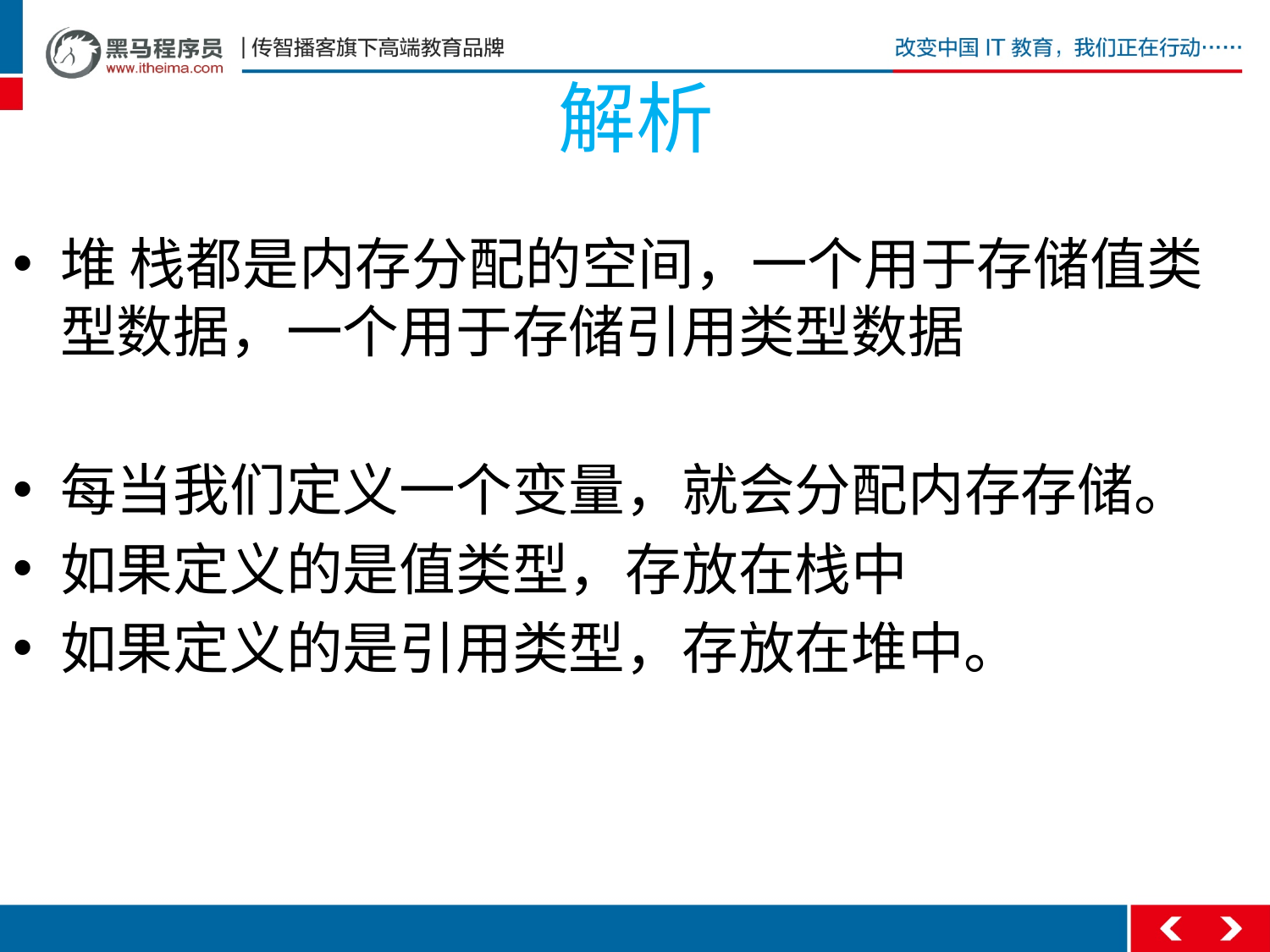

# 解析
堆 栈都是内存分配的空间，一个用于存储值类型数据，一个用于存储引用类型数据

每当我们定义一个变量，就会分配内存存储。
如果定义的是值类型，存放在栈中
如果定义的是引用类型，存放在堆中。